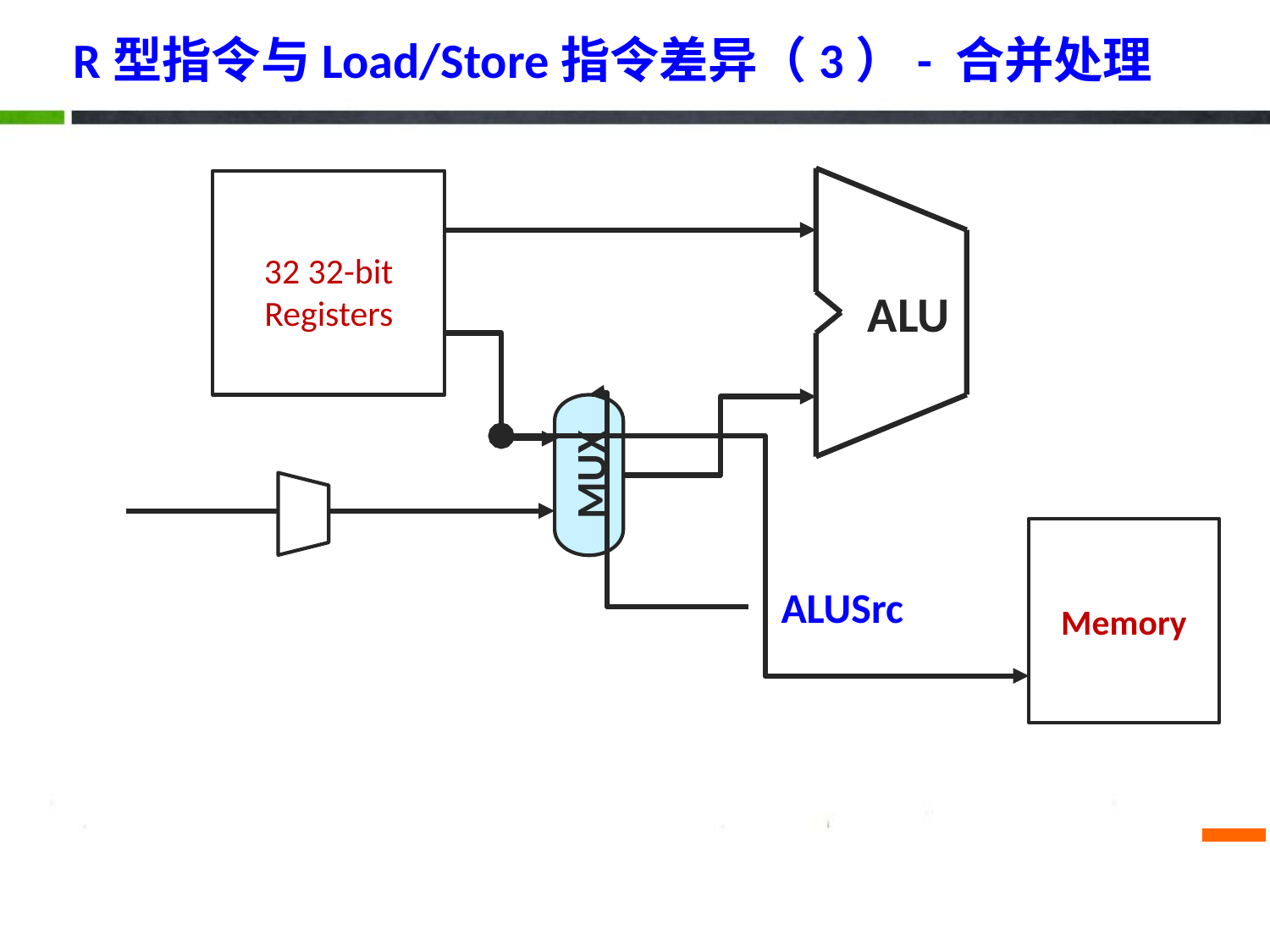

# R型指令与Load/Store指令差异（3）- 合并处理

32 32-bit
Registers
ALU
MUX

Memory
ALUSrc